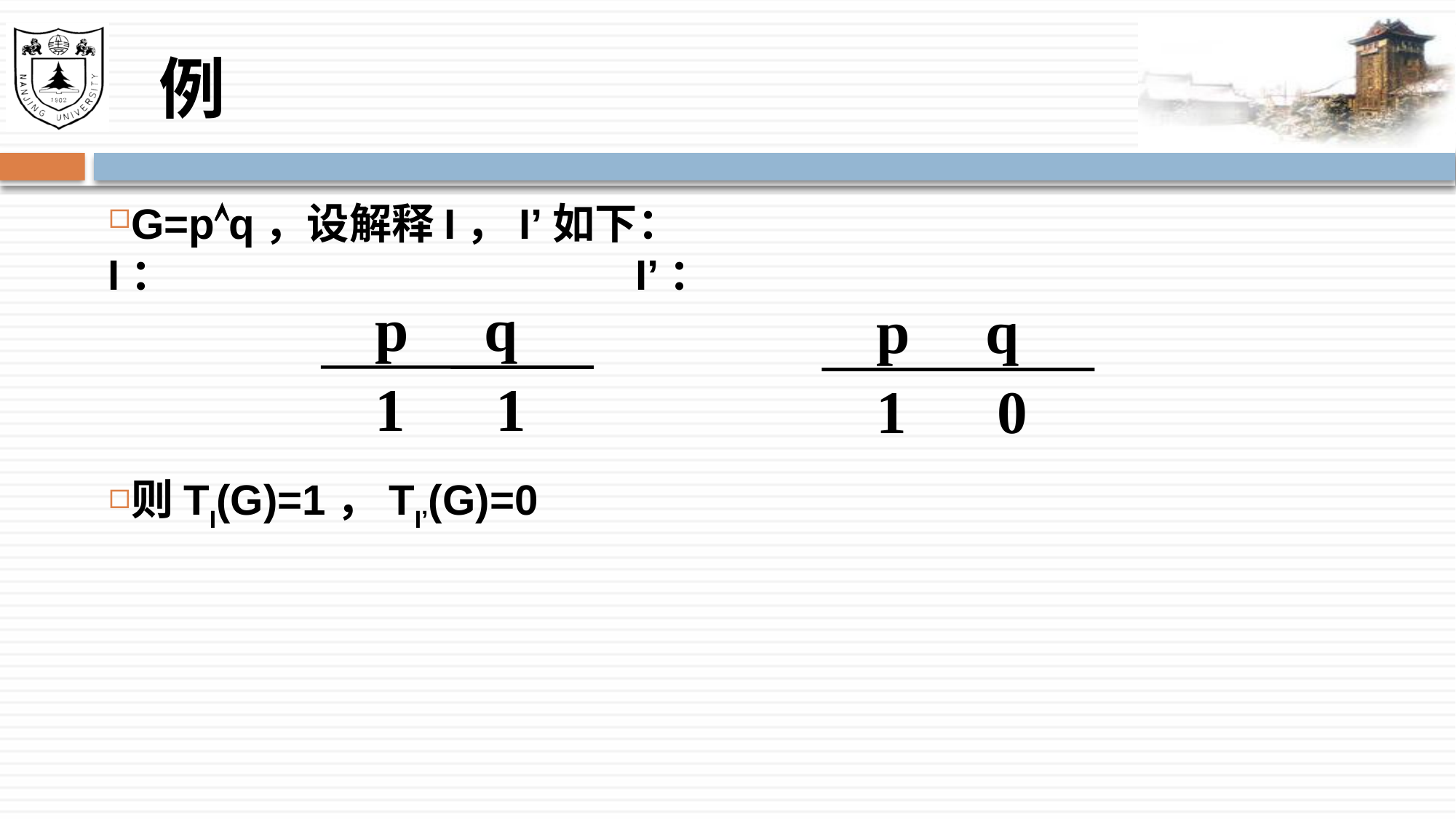

# 例
G=p∧q，设解释I，I’如下：
I：  	    I’：
则TI(G)=1，TI’(G)=0
 p     q
 1      1

 p     q
 1      0